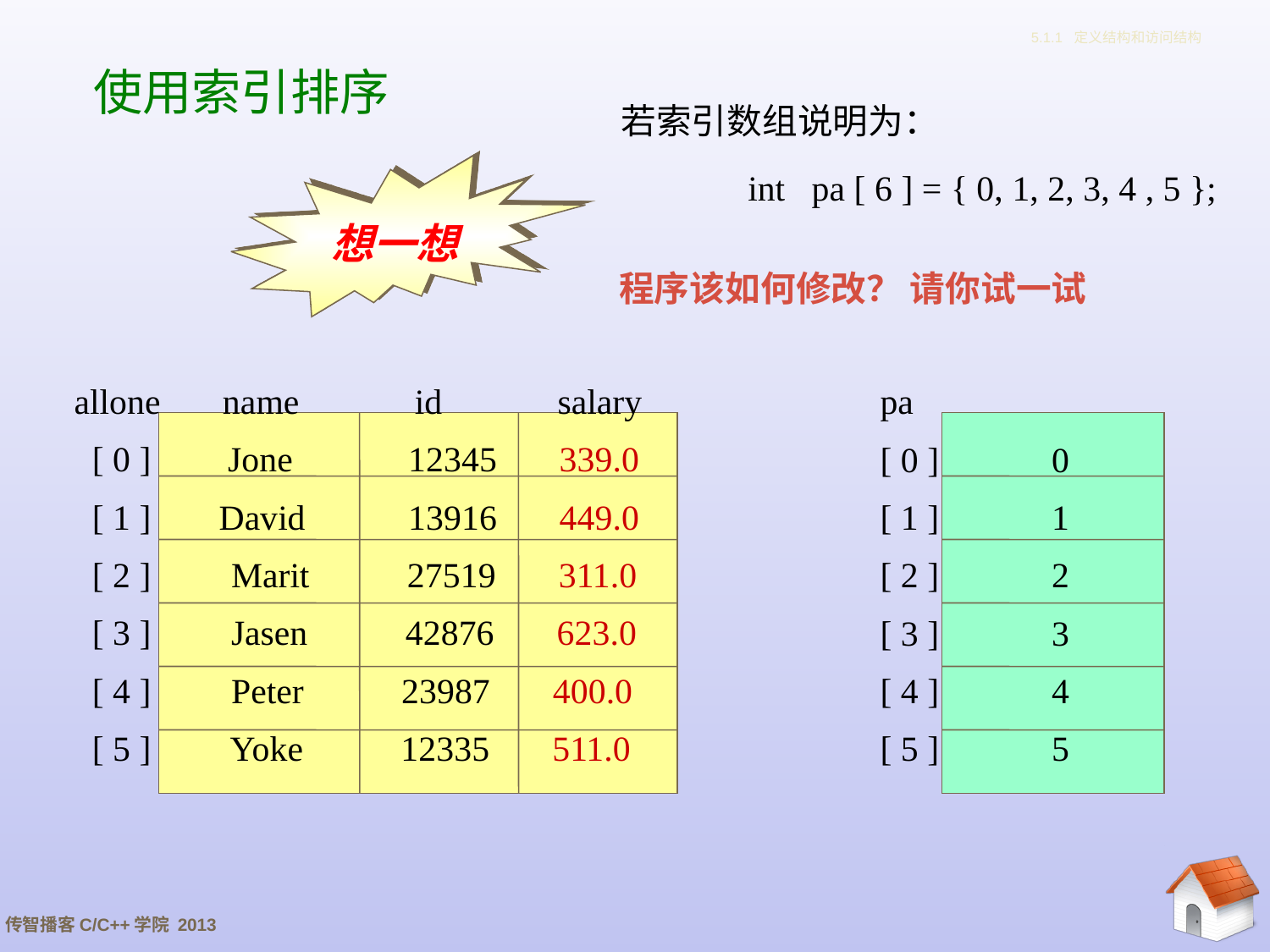

# 5.1.1  定义结构和访问结构
使用索引排序
若索引数组说明为：
	int   pa [ 6 ] = { 0, 1, 2, 3, 4 , 5 };
想一想
程序该如何修改？ 请你试一试
allone       name             id             salary
  [ 0 ] 	   Jone 	         12345       339.0
  [ 1 ] 	  David 	         13916       449.0
  [ 2 ]         Marit           27519       311.0
  [ 3 ]         Jasen           42876       623.0
  [ 4 ]         Peter           23987       400.0
  [ 5 ]         Yoke           12335       511.0

pa
[ 0 ]	     0
[ 1 ]      	     1
[ 2 ]      	     2
[ 3 ]      	     3
[ 4 ]      	     4
[ 5 ]      	     5